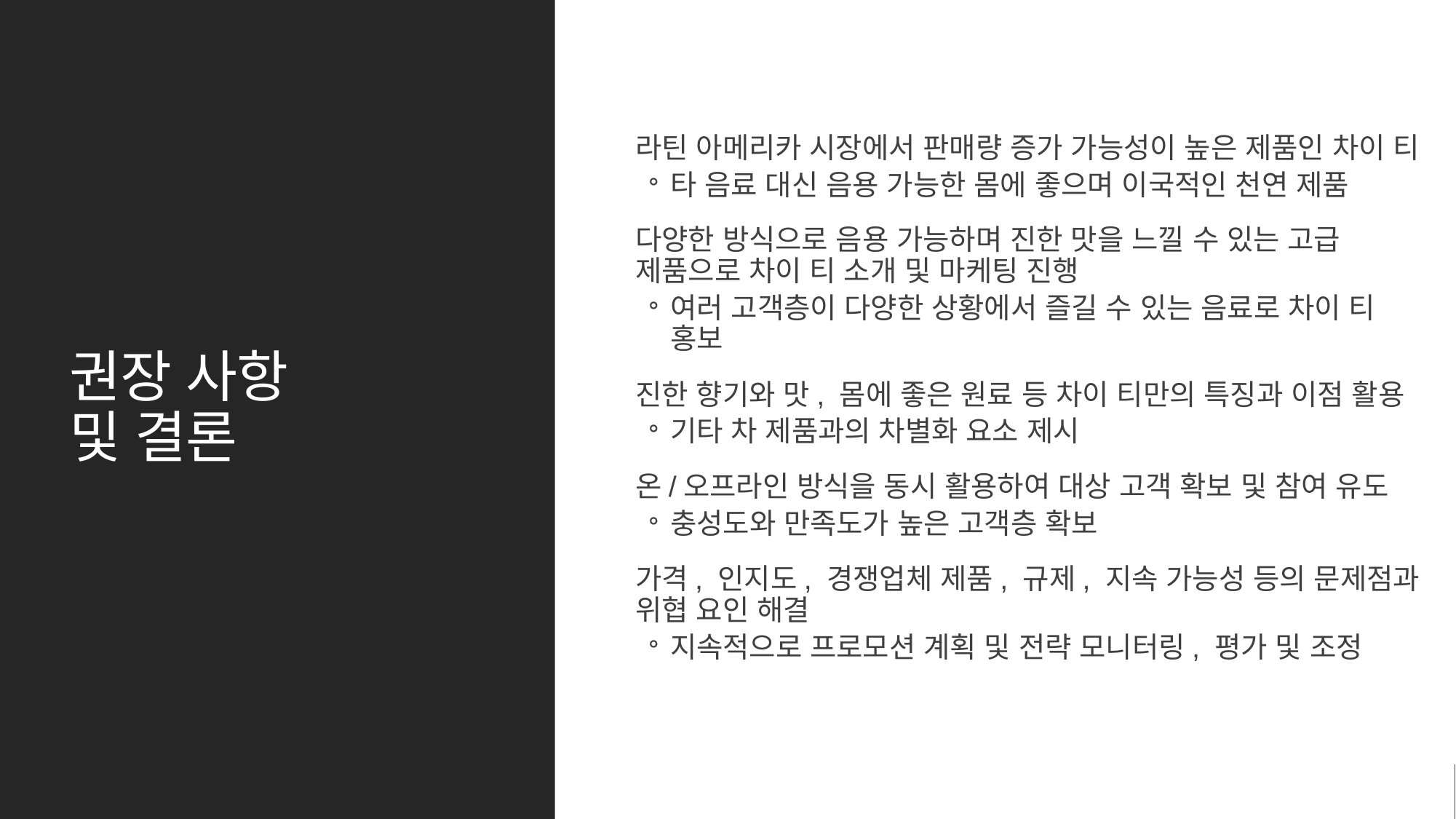

라틴 아메리카 시장에서 판매량 증가 가능성이 높은 제품인 차이 티
타 음료 대신 음용 가능한 몸에 좋으며 이국적인 천연 제품
다양한 방식으로 음용 가능하며 진한 맛을 느낄 수 있는 고급 제품으로 차이 티 소개 및 마케팅 진행
여러 고객층이 다양한 상황에서 즐길 수 있는 음료로 차이 티 홍보
진한 향기와 맛, 몸에 좋은 원료 등 차이 티만의 특징과 이점 활용
기타 차 제품과의 차별화 요소 제시
온/오프라인 방식을 동시 활용하여 대상 고객 확보 및 참여 유도
충성도와 만족도가 높은 고객층 확보
가격, 인지도, 경쟁업체 제품, 규제, 지속 가능성 등의 문제점과 위협 요인 해결
지속적으로 프로모션 계획 및 전략 모니터링, 평가 및 조정
# 권장 사항 및 결론